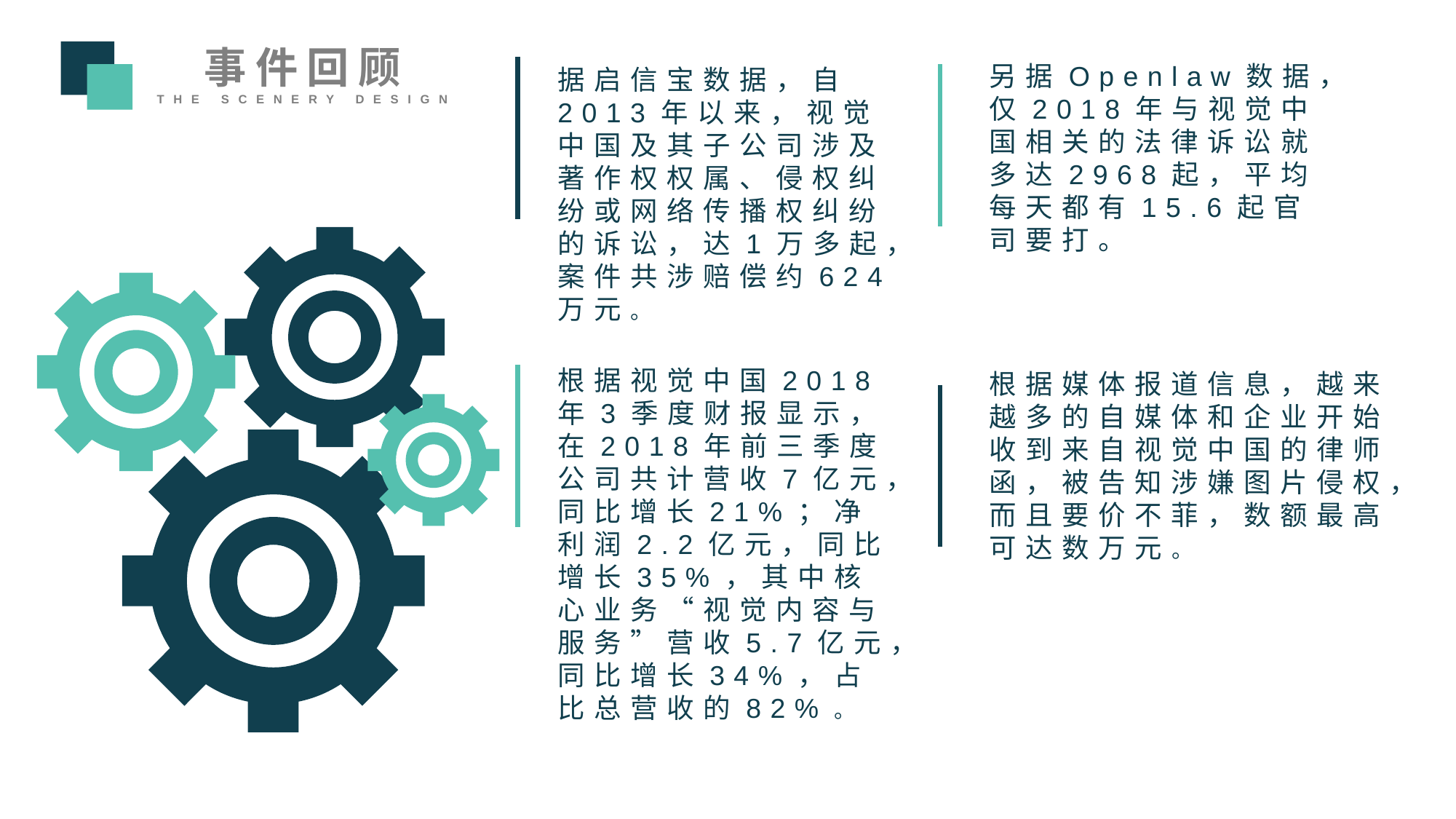

事件回顾
THE Scenery DESIGN

另据Openlaw数据，仅2018年与视觉中国相关的法律诉讼就多达2968起，平均每天都有15.6起官司要打。
根据媒体报道信息，越来越多的自媒体和企业开始收到来自视觉中国的律师函，被告知涉嫌图片侵权，而且要价不菲，数额最高可达数万元。
据启信宝数据，自2013年以来，视觉中国及其子公司涉及著作权权属、侵权纠纷或网络传播权纠纷的诉讼，达1万多起，案件共涉赔偿约624万元。

根据视觉中国2018年3季度财报显示，在2018年前三季度公司共计营收7亿元，同比增长21%；净利润2.2亿元，同比增长35%，其中核心业务“视觉内容与服务”营收5.7亿元，同比增长34%，占比总营收的82%。